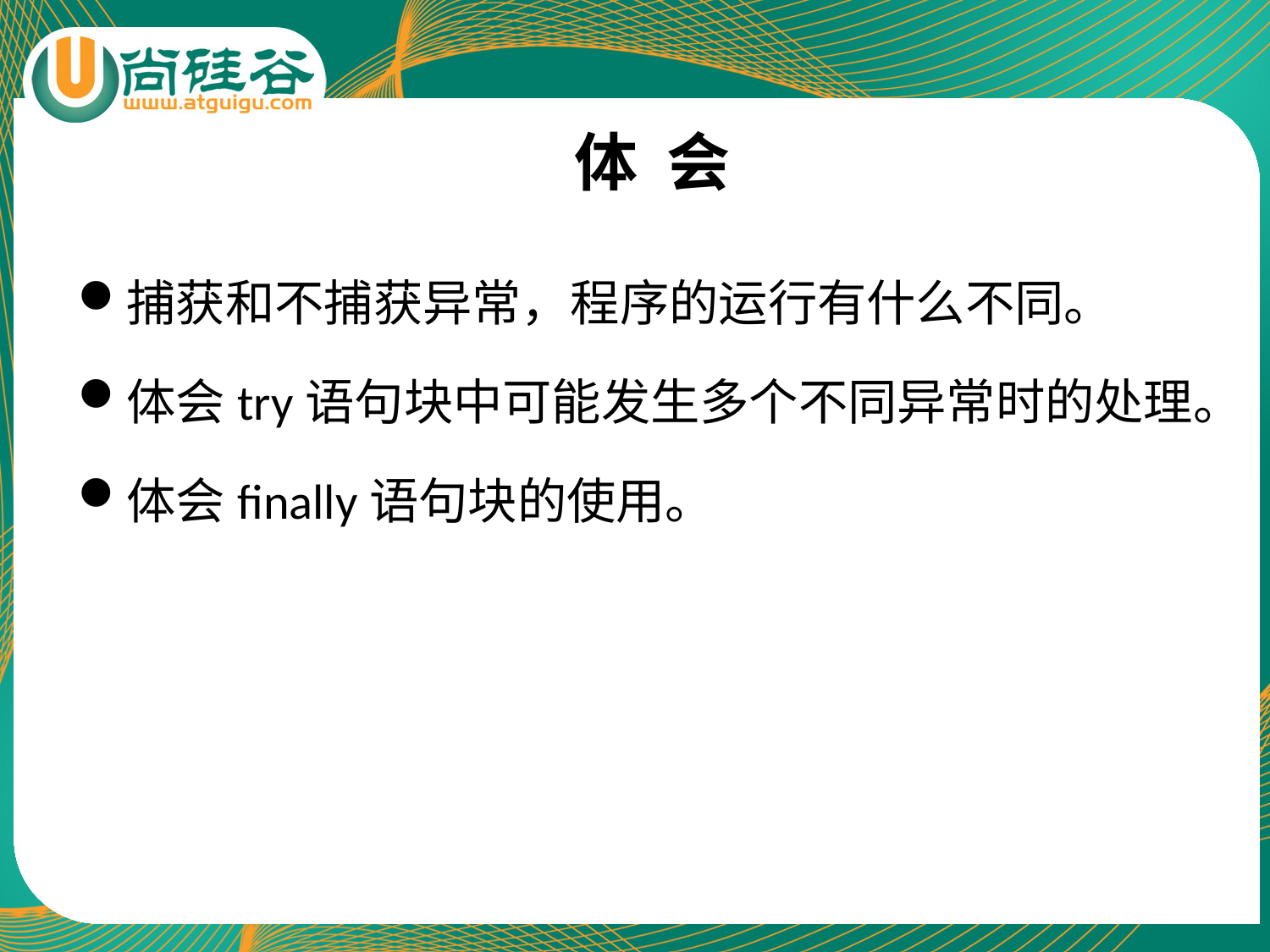

# 体  会
捕获和不捕获异常，程序的运行有什么不同。
体会try语句块中可能发生多个不同异常时的处理。
体会finally语句块的使用。